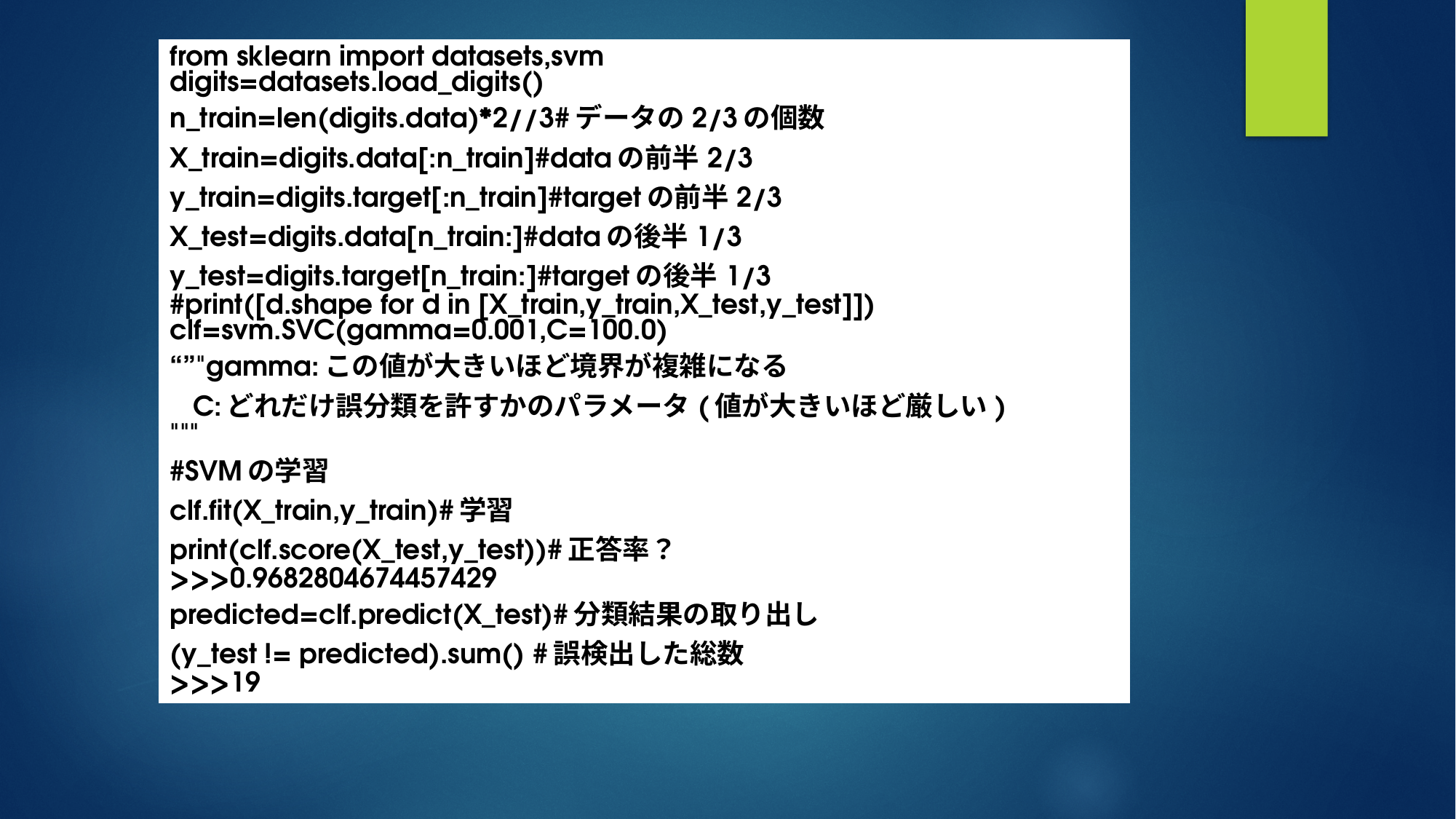

| from sklearn import datasets,svm digits=datasets.load\_digits() n\_train=len(digits.data)\*2//3#データの2/3の個数 X\_train=digits.data[:n\_train]#dataの前半2/3 y\_train=digits.target[:n\_train]#targetの前半2/3 X\_test=digits.data[n\_train:]#dataの後半1/3 y\_test=digits.target[n\_train:]#targetの後半1/3 #print([d.shape for d in [X\_train,y\_train,X\_test,y\_test]]) clf=svm.SVC(gamma=0.001,C=100.0) “”"gamma:この値が大きいほど境界が複雑になる C:どれだけ誤分類を許すかのパラメータ(値が大きいほど厳しい) """ #SVMの学習 clf.fit(X\_train,y\_train)#学習 print(clf.score(X\_test,y\_test))#正答率？ >>>0.9682804674457429 predicted=clf.predict(X\_test)#分類結果の取り出し (y\_test != predicted).sum() #誤検出した総数 >>>19 |
| --- |